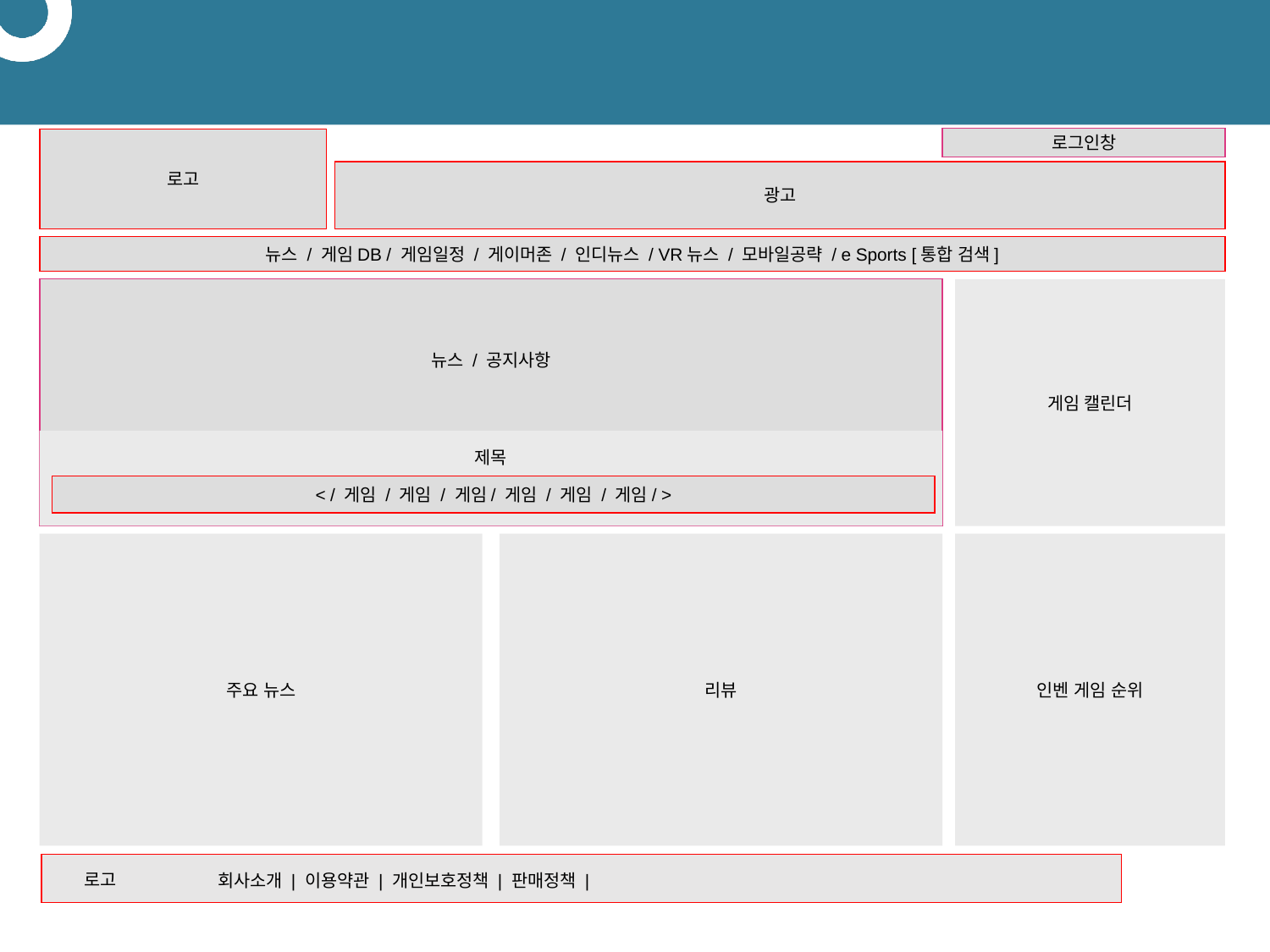

# 04  웹사이트  디자인 (메인화면)
로그인창
로고
광고
뉴스 / 게임DB / 게임일정 / 게이머존 / 인디뉴스 / VR뉴스 / 모바일공략 / e Sports [통합 검색]
뉴스 / 공지사항

게임 캘린더
제목

< / 게임 / 게임 / 게임/ 게임 / 게임 / 게임/ >
인벤 게임 순위
주요 뉴스
리뷰

로고
회사소개 | 이용약관 | 개인보호정책 | 판매정책 |